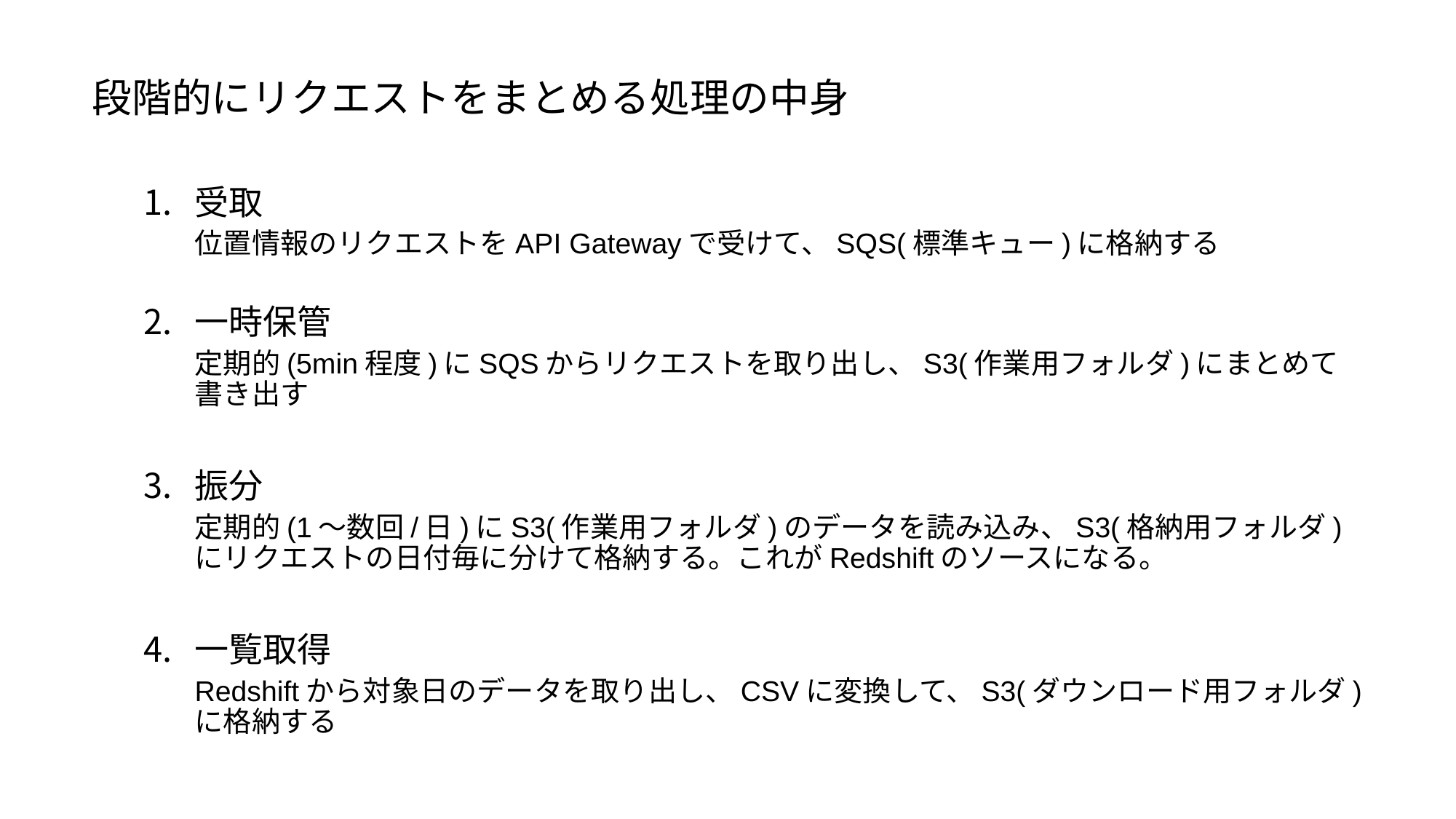

段階的にリクエストをまとめる処理の中身

受取
位置情報のリクエストをAPI Gatewayで受けて、SQS(標準キュー)に格納する

一時保管
定期的(5min程度)にSQSからリクエストを取り出し、S3(作業用フォルダ)にまとめて書き出す

振分
定期的(1～数回/日)にS3(作業用フォルダ)のデータを読み込み、S3(格納用フォルダ)にリクエストの日付毎に分けて格納する。これがRedshiftのソースになる。

一覧取得
Redshiftから対象日のデータを取り出し、CSVに変換して、S3(ダウンロード用フォルダ)に格納する